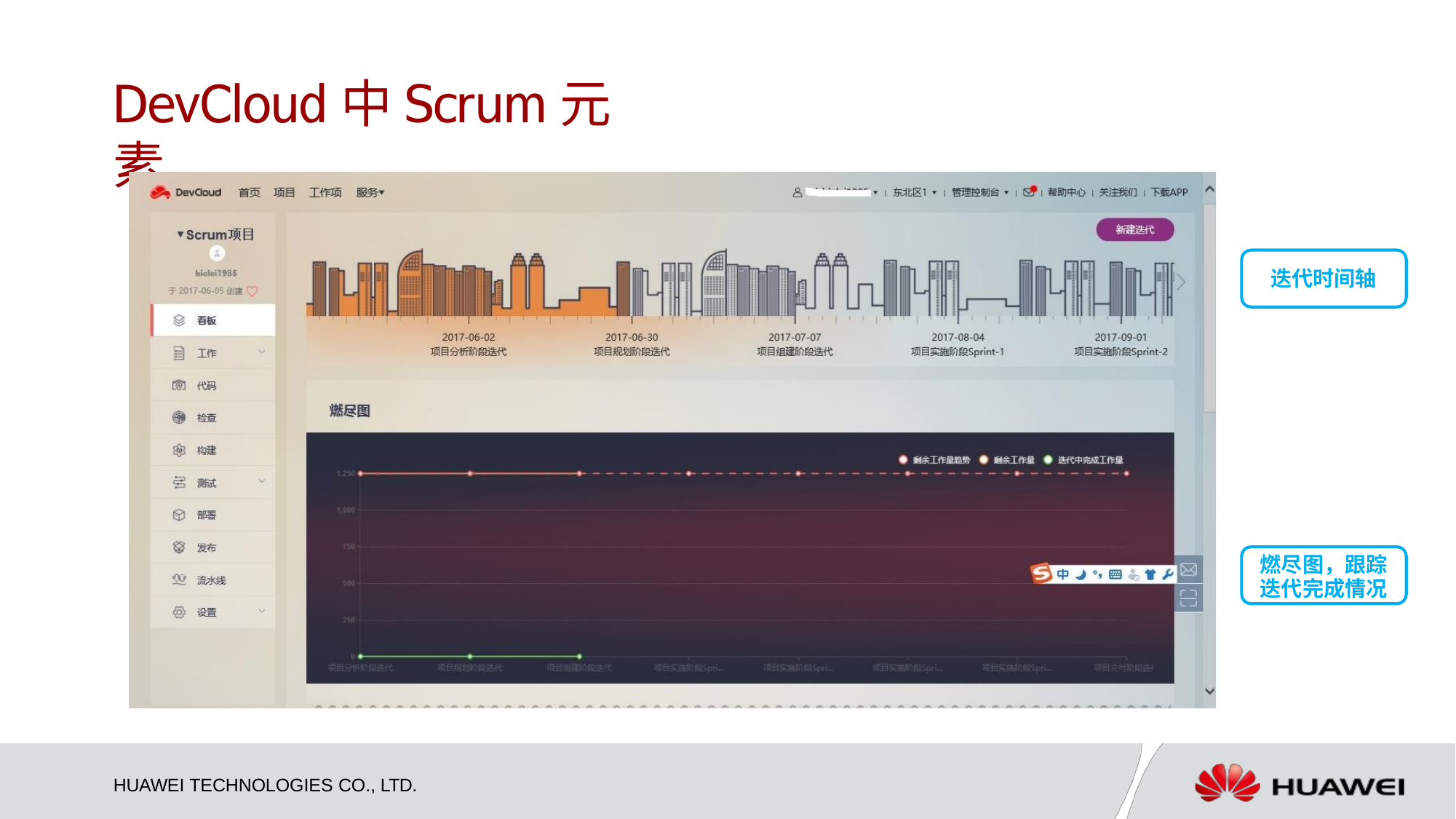

# DevCloud中Scrum元素

迭代时间轴

燃尽图，跟踪 迭代完成情况

HUAWEI TECHNOLOGIES CO., LTD.